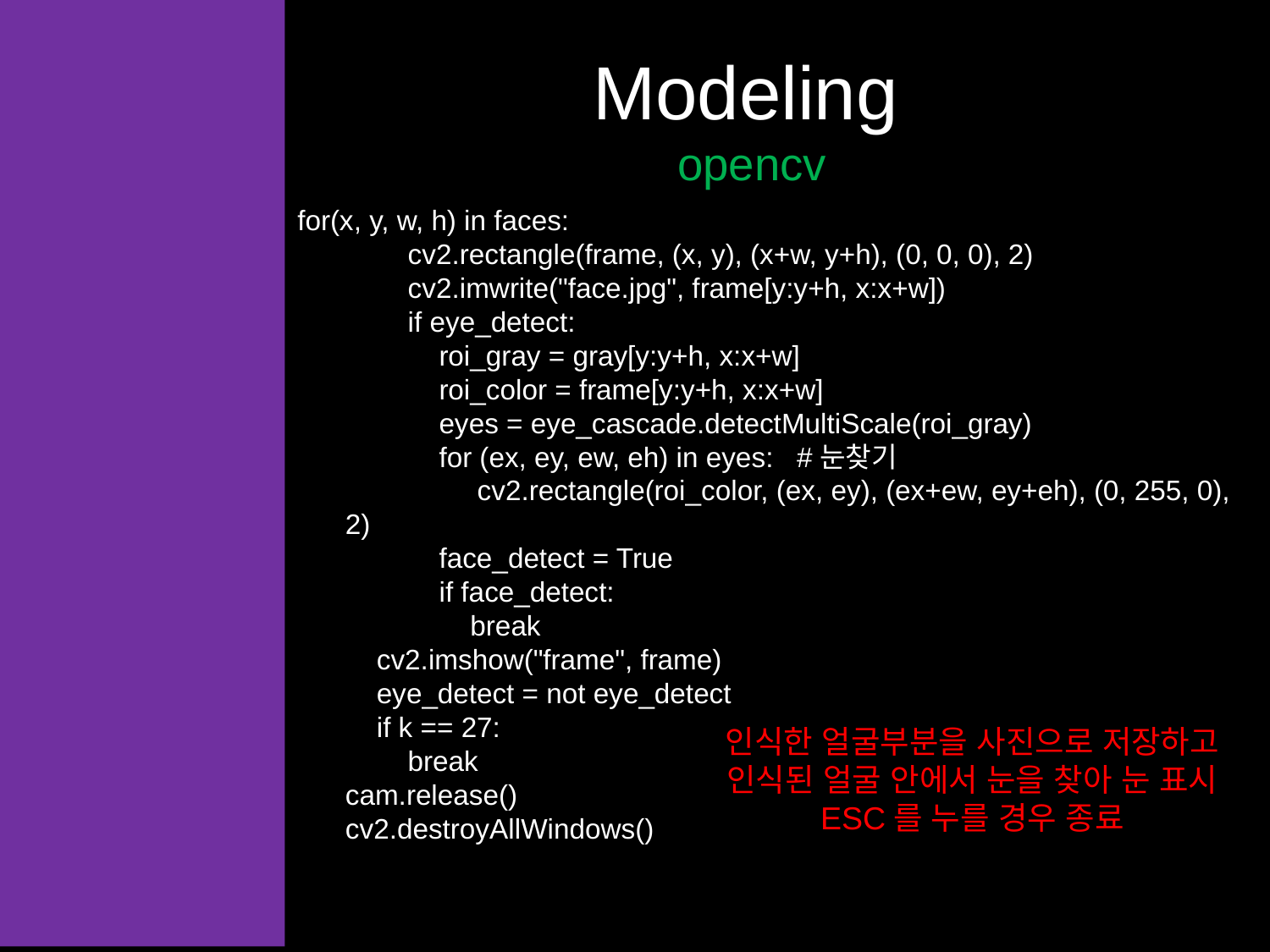

# Modeling opencv
for(x, y, w, h) in faces:
        cv2.rectangle(frame, (x, y), (x+w, y+h), (0, 0, 0), 2)
        cv2.imwrite("face.jpg", frame[y:y+h, x:x+w])
        if eye_detect:
            roi_gray = gray[y:y+h, x:x+w]
            roi_color = frame[y:y+h, x:x+w]
            eyes = eye_cascade.detectMultiScale(roi_gray)
            for (ex, ey, ew, eh) in eyes:   #눈찾기
                cv2.rectangle(roi_color, (ex, ey), (ex+ew, ey+eh), (0, 255, 0), 2)
            face_detect = True
            if face_detect:
                break
    cv2.imshow("frame", frame)
    eye_detect = not eye_detect
    if k == 27:
        break
cam.release()
cv2.destroyAllWindows()
인식한 얼굴부분을 사진으로 저장하고 인식된 얼굴 안에서 눈을 찾아 눈 표시
ESC를 누를 경우 종료